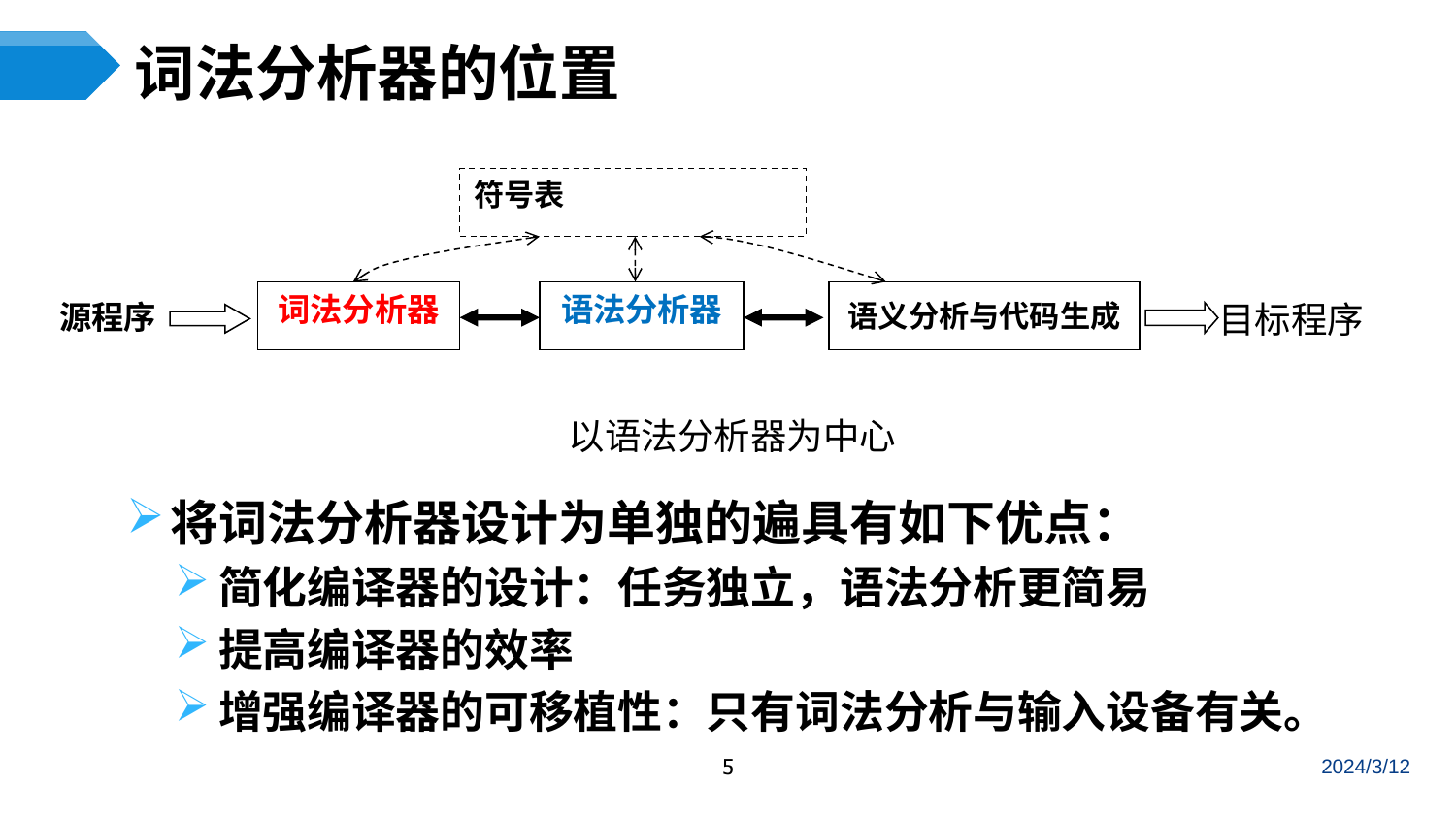

# 词法分析器的位置

符号表

词法分析器
语法分析器
语义分析与代码生成

目标程序
源程序

    以语法分析器为中心
将词法分析器设计为单独的遍具有如下优点：
简化编译器的设计：任务独立，语法分析更简易
提高编译器的效率
增强编译器的可移植性：只有词法分析与输入设备有关。
5
2024/3/12